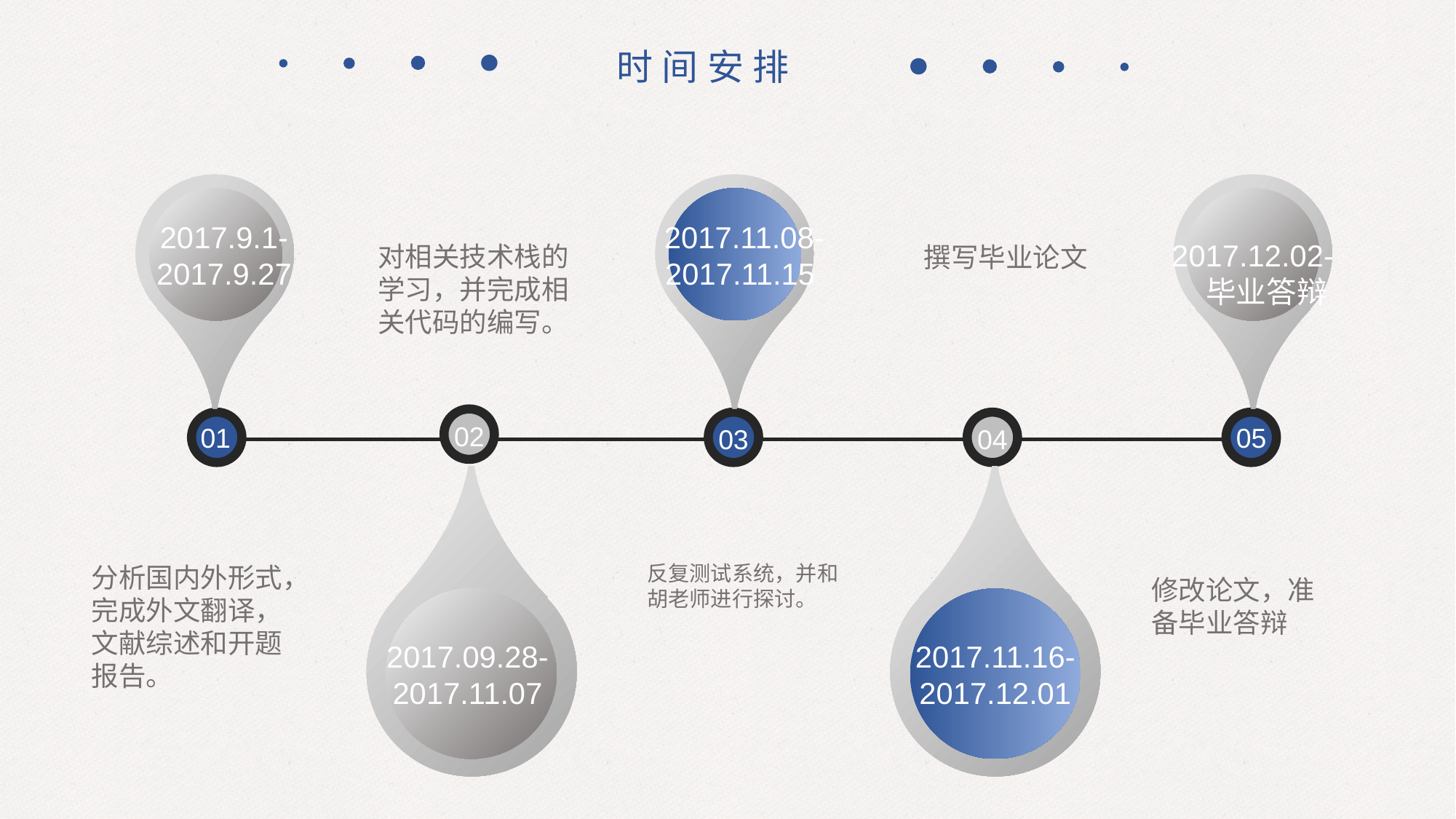

时间安排

2017.9.1-
2017.9.27

    2017.11.08-
   2017.11.15

    2017.12.02-
   毕业答辩

对相关技术栈的学习，并完成相关代码的编写。
     撰写毕业论文

02

01

03

04

05

2017.09.28-
2017.11.07

2017.11.16-
2017.12.01

分析国内外形式，完成外文翻译，文献综述和开题报告。
反复测试系统，并和胡老师进行探讨。
修改论文，准备毕业答辩